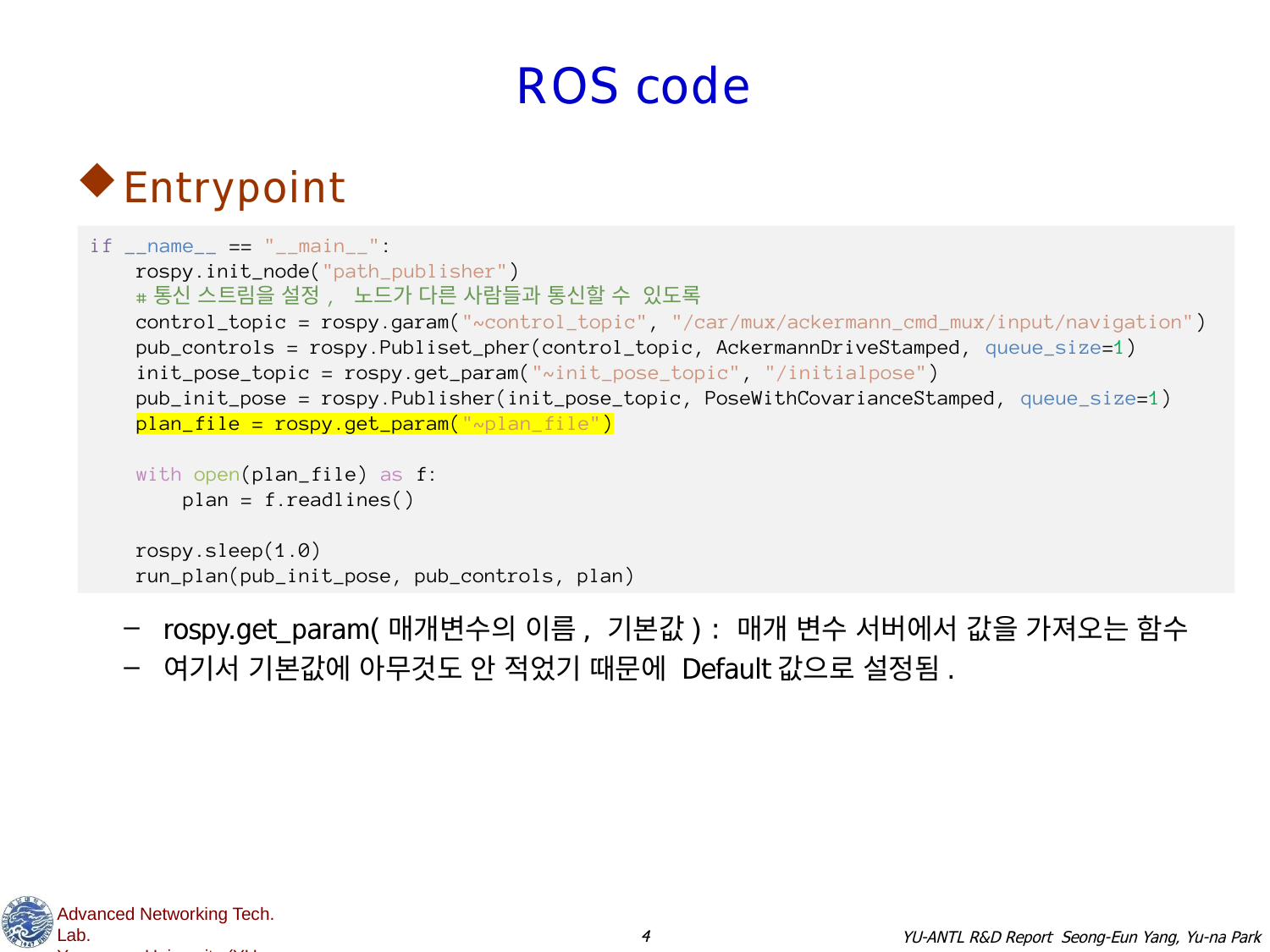

# ROS code
Entrypoint

rospy.get_param(매개변수의 이름, 기본값) : 매개 변수 서버에서 값을 가져오는 함수
여기서 기본값에 아무것도 안 적었기 때문에 Default값으로 설정됨.

if __name__ == "__main__":
    rospy.init_node("path_publisher")    
    #통신 스트림을 설정, 노드가 다른 사람들과 통신할 수  있도록
    control_topic = rospy.garam("~control_topic", "/car/mux/ackermann_cmd_mux/input/navigation")
    pub_controls = rospy.Publiset_pher(control_topic, AckermannDriveStamped, queue_size=1)
    init_pose_topic = rospy.get_param("~init_pose_topic", "/initialpose")
    pub_init_pose = rospy.Publisher(init_pose_topic, PoseWithCovarianceStamped, queue_size=1)
    plan_file = rospy.get_param("~plan_file")
   
    with open(plan_file) as f:
        plan = f.readlines()
    rospy.sleep(1.0)
    run_plan(pub_init_pose, pub_controls, plan)